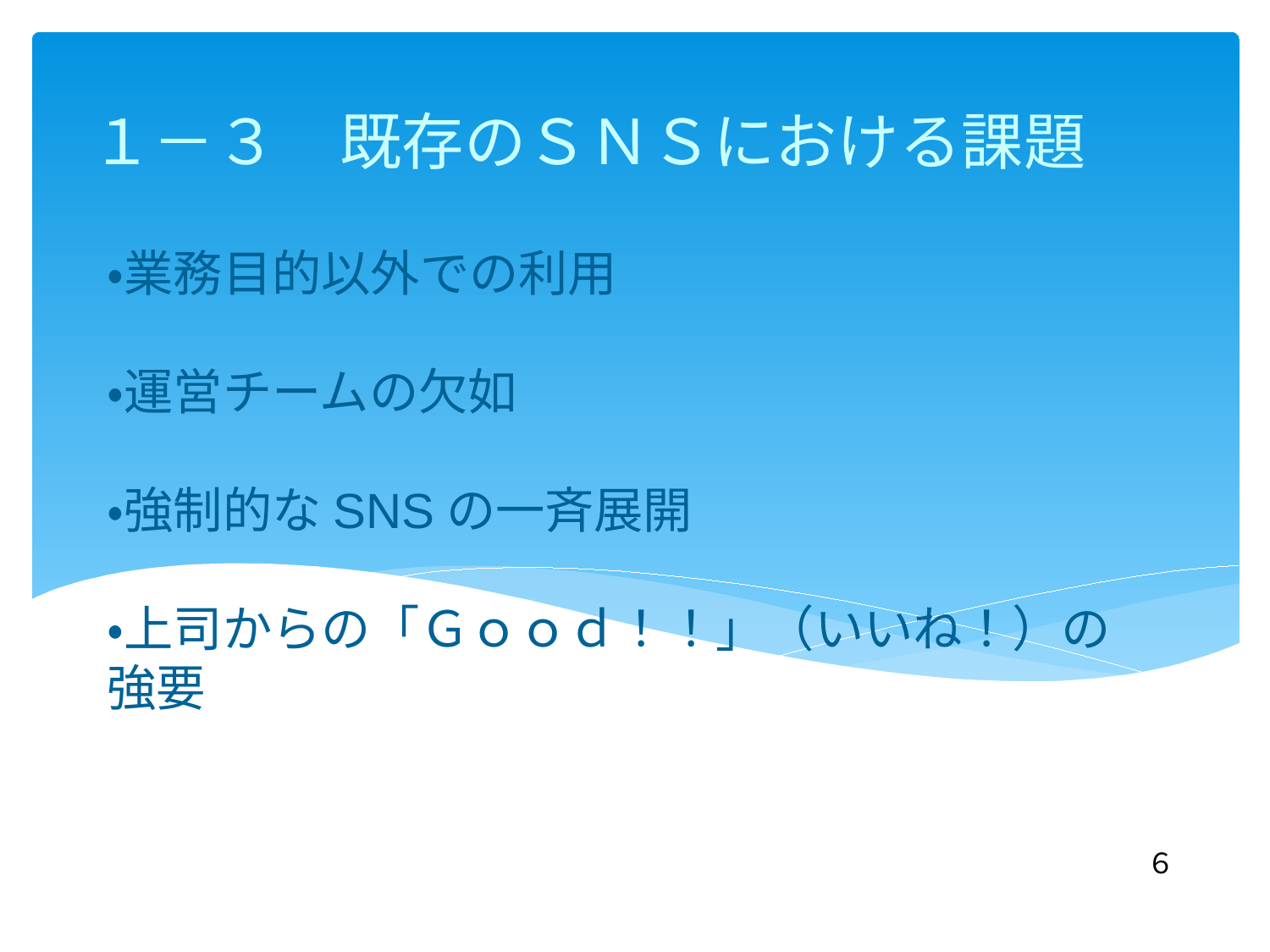

１－３　既存のＳＮＳにおける課題
・業務目的以外での利用

・運営チームの欠如

・強制的なSNSの一斉展開

・上司からの「Ｇｏｏｄ！！」（いいね！）の強要
６